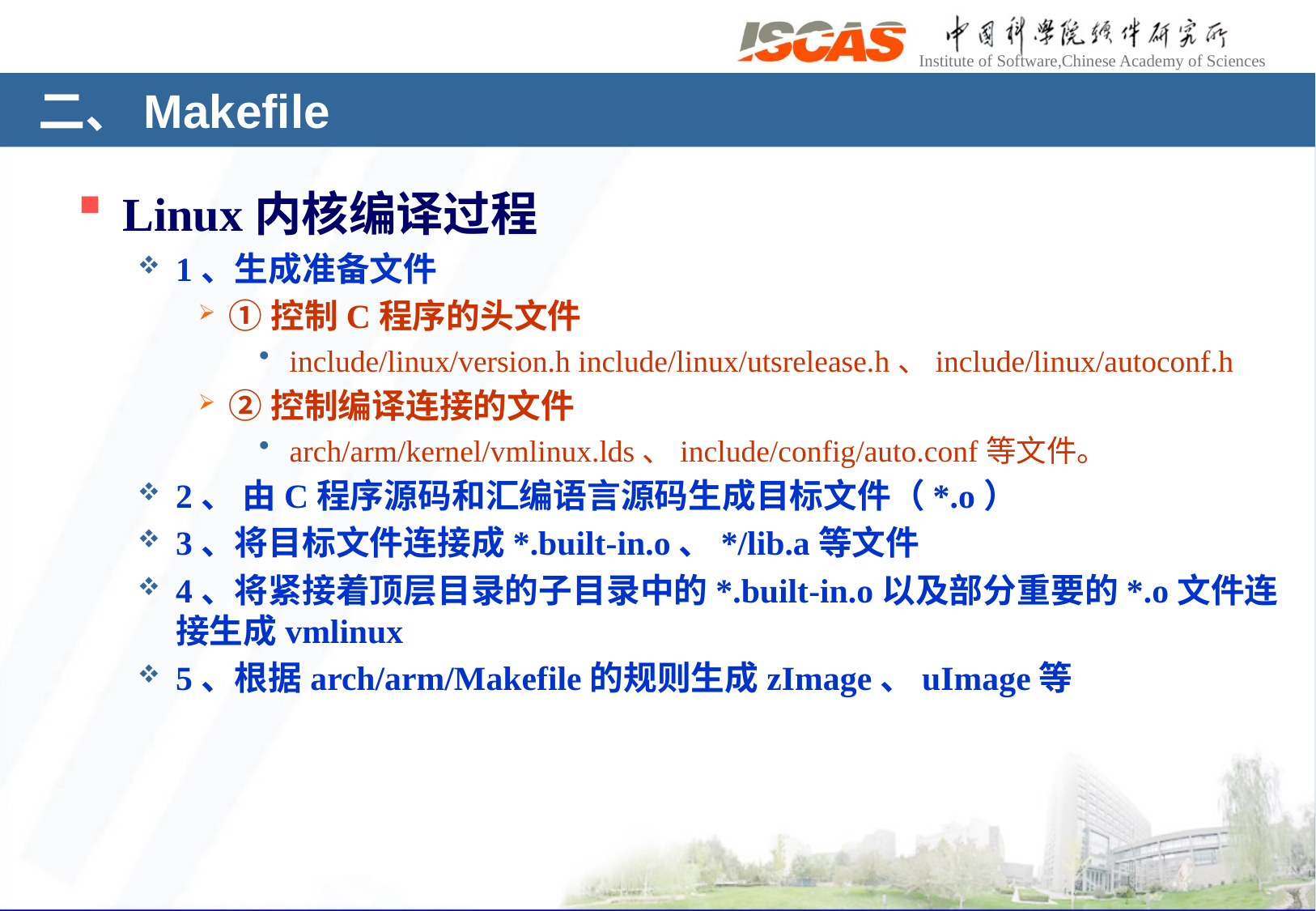

# 二、Makefile
Linux内核编译过程
1、生成准备文件
①控制C程序的头文件
include/linux/version.h include/linux/utsrelease.h、include/linux/autoconf.h
②控制编译连接的文件
arch/arm/kernel/vmlinux.lds、include/config/auto.conf等文件。
2、 由C程序源码和汇编语言源码生成目标文件（*.o）
3、将目标文件连接成*.built-in.o、*/lib.a等文件
4、将紧接着顶层目录的子目录中的*.built-in.o以及部分重要的*.o文件连接生成vmlinux
5、根据arch/arm/Makefile的规则生成zImage、uImage等